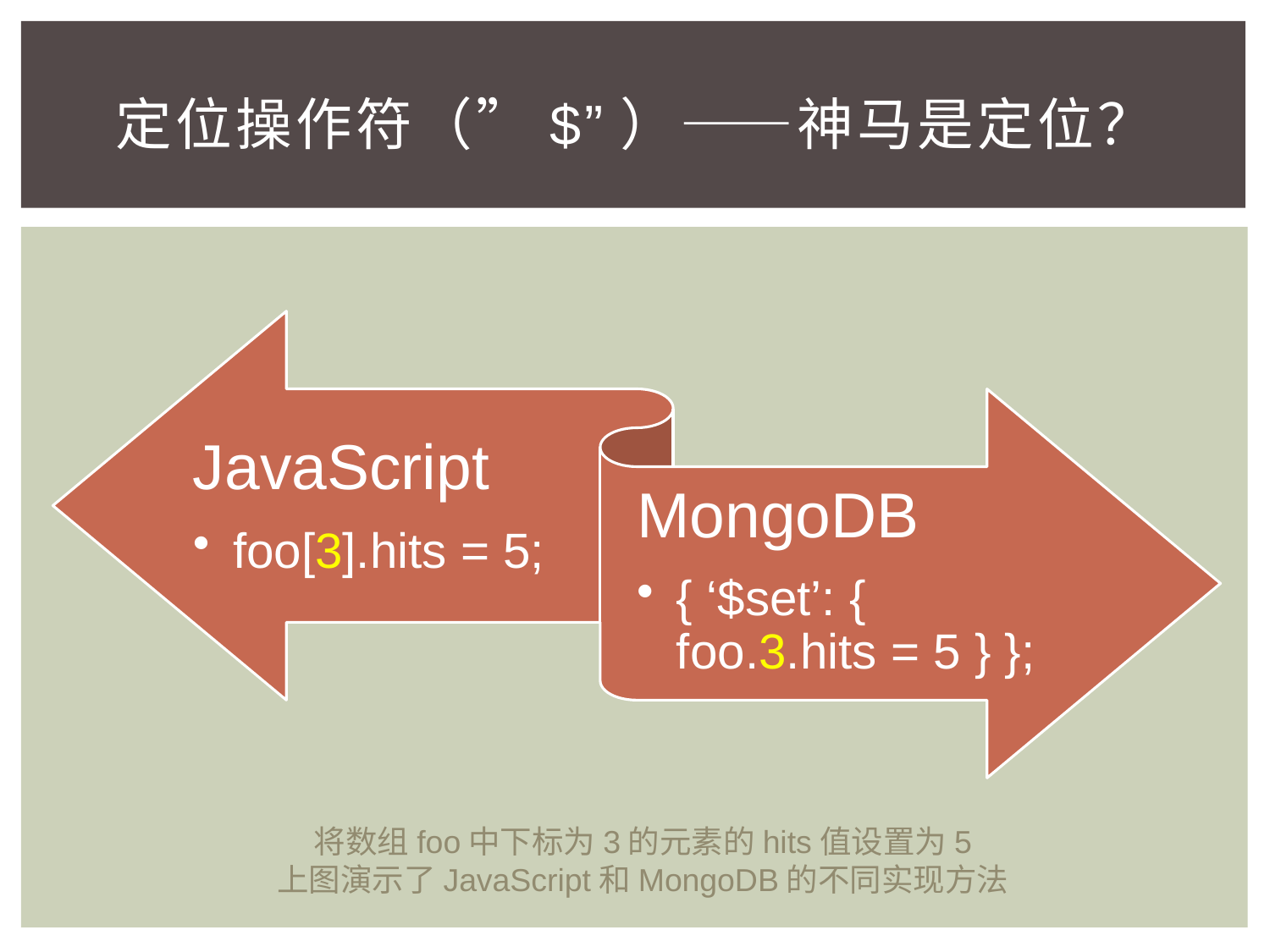

# 定位操作符（”$”）——神马是定位？
JavaScript
foo[3].hits = 5;
MongoDB
{ ‘$set’: {
foo.3.hits = 5 } };
将数组foo中下标为3的元素的hits值设置为5
上图演示了JavaScript和MongoDB的不同实现方法